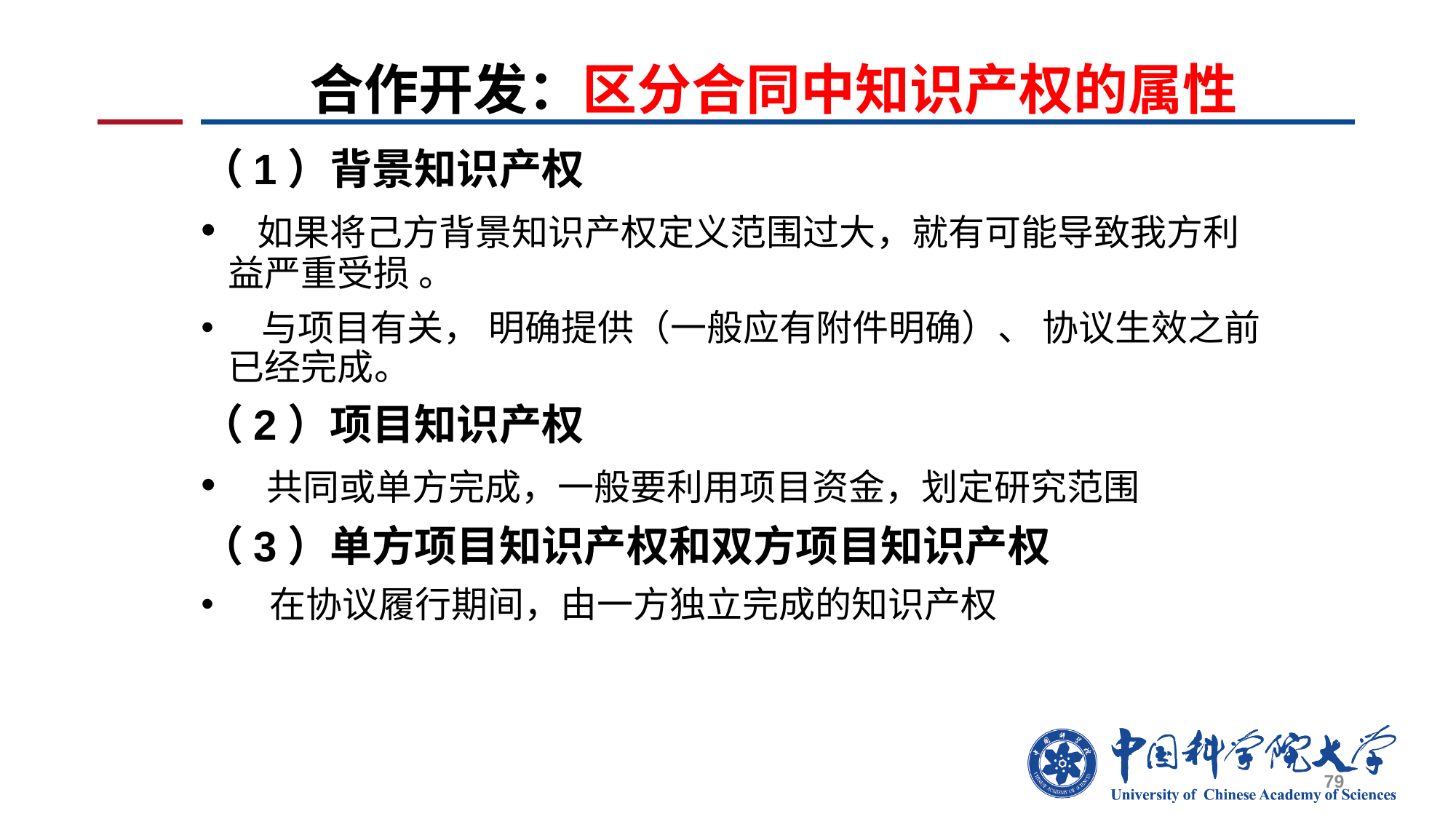

# 合作开发：区分合同中知识产权的属性
（1）背景知识产权
  如果将己方背景知识产权定义范围过大，就有可能导致我方利益严重受损 。
   与项目有关， 明确提供（一般应有附件明确）、 协议生效之前已经完成。
（2）项目知识产权
   共同或单方完成，一般要利用项目资金，划定研究范围
（3）单方项目知识产权和双方项目知识产权
    在协议履行期间，由一方独立完成的知识产权

79